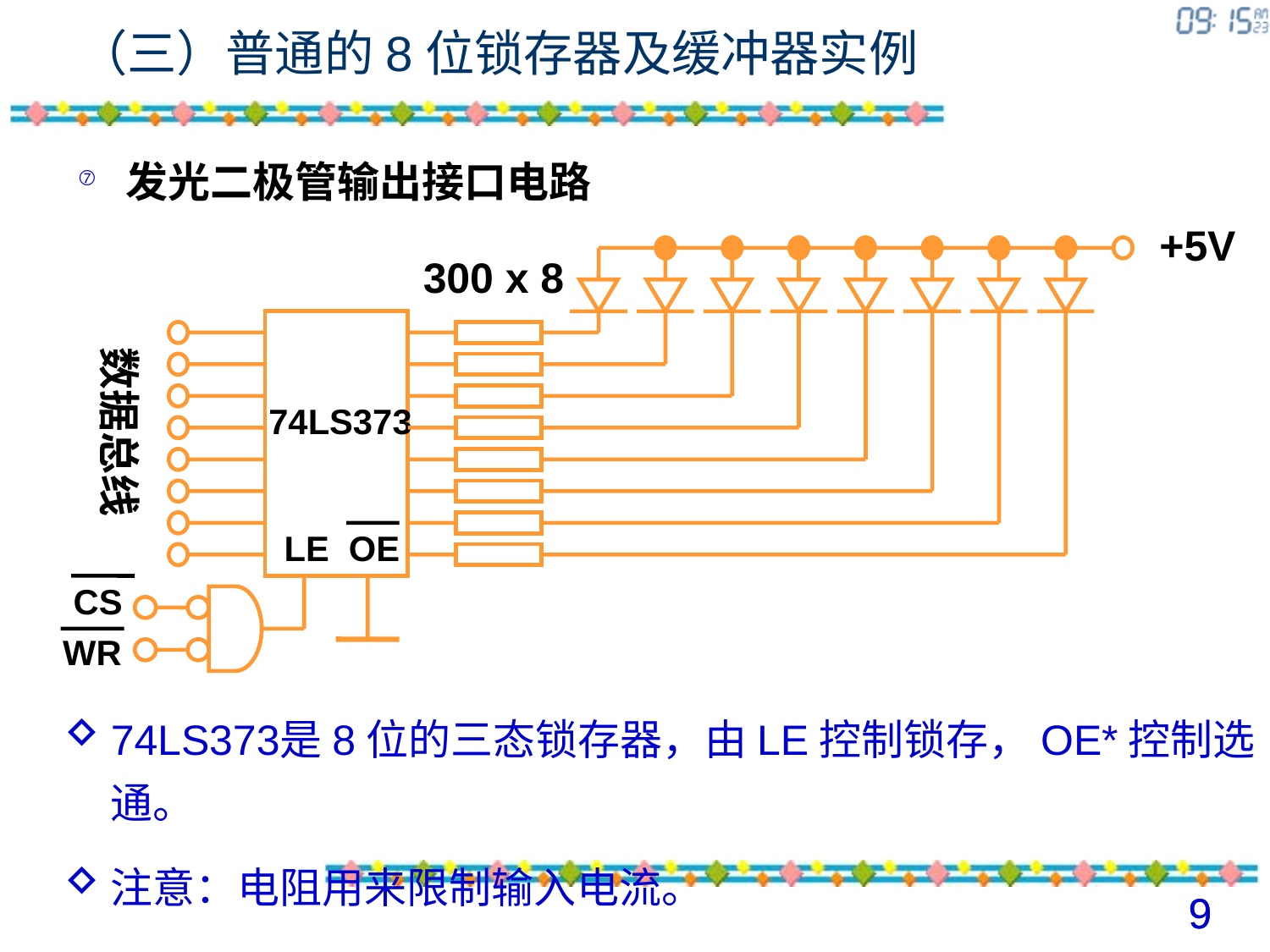

# （三）普通的8位锁存器及缓冲器实例
发光二极管输出接口电路
+5V

300 x 8

数据总线

74LS373

LE  OE

CS

WR

74LS373是8位的三态锁存器，由LE控制锁存，OE*控制选通。
注意：电阻用来限制输入电流。